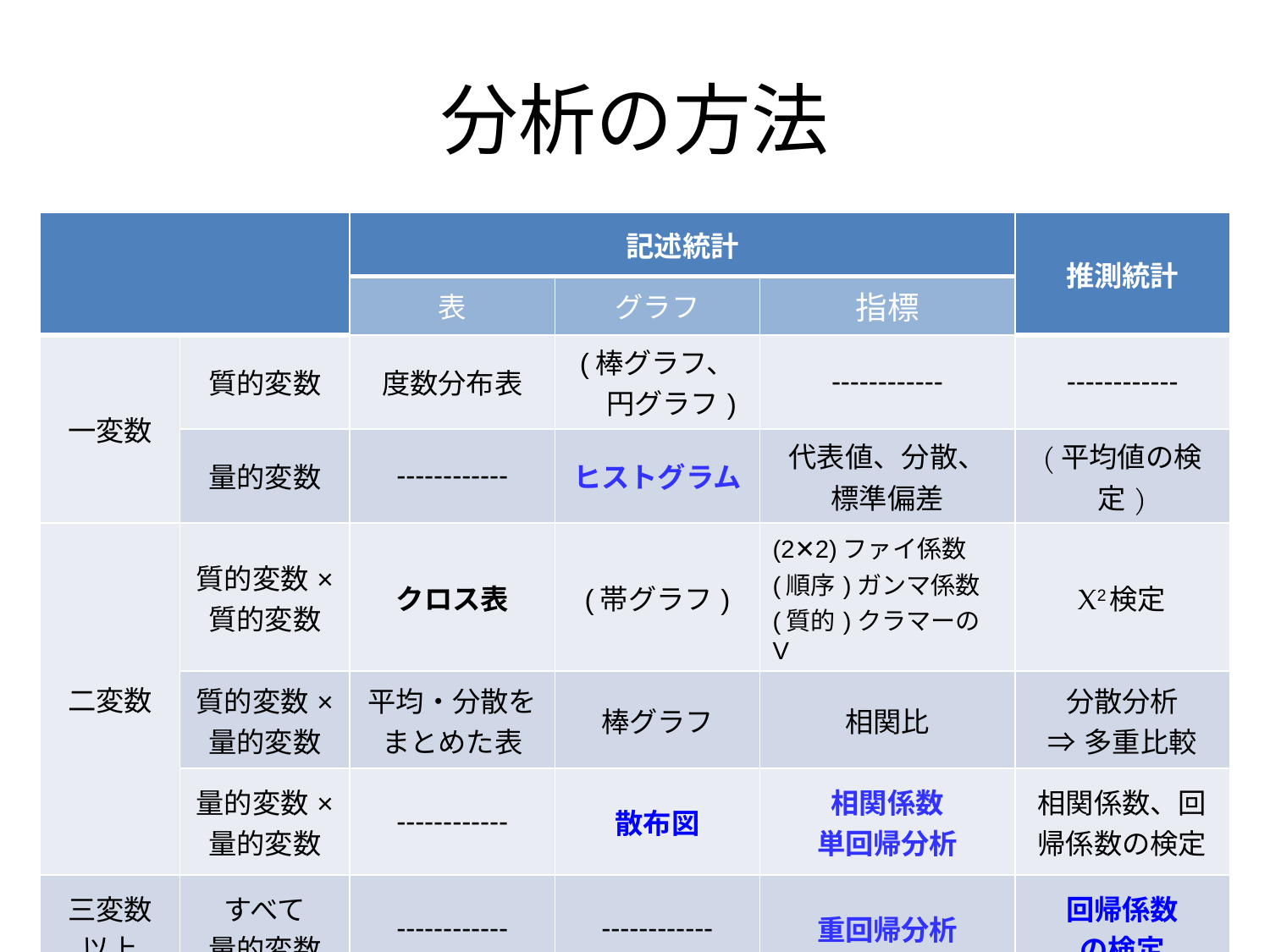

# 分析の方法
|  |  | 記述統計 |  |  | 推測統計 |
| --- | --- | --- | --- | --- | --- |
|  |  | 表 | グラフ | 指標 |  |
| 一変数 | 質的変数 | 度数分布表 | (棒グラフ、 　円グラフ) | ------------ | ------------ |
|  | 量的変数 | ------------ | ヒストグラム | 代表値、分散、 標準偏差 | (平均値の検定) |
| 二変数 | 質的変数× 質的変数 | クロス表 | (帯グラフ) | (2✕2)ファイ係数 (順序)ガンマ係数 (質的)クラマーのV | Χ2検定 |
|  | 質的変数× 量的変数 | 平均・分散をまとめた表 | 棒グラフ | 相関比 | 分散分析 ⇒多重比較 |
|  | 量的変数× 量的変数 | ------------ | 散布図 | 相関係数 単回帰分析 | 相関係数、回帰係数の検定 |
| 三変数 以上 | すべて 量的変数 | ------------ | ------------ | 重回帰分析 | 回帰係数 の検定 |
10